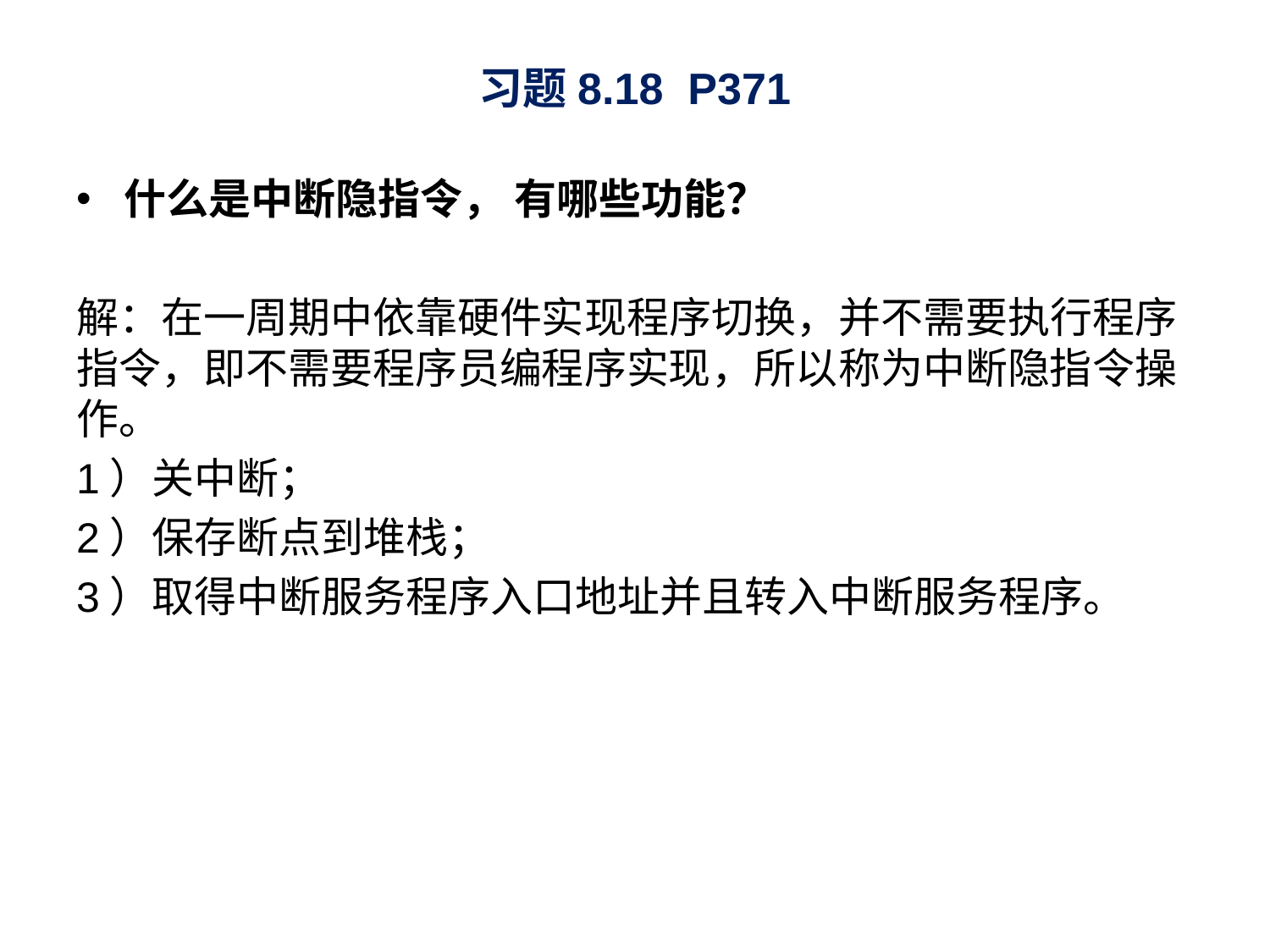

# 习题8.18  P371
什么是中断隐指令， 有哪些功能？

解：在一周期中依靠硬件实现程序切换，并不需要执行程序指令，即不需要程序员编程序实现，所以称为中断隐指令操作。
1）关中断；
2）保存断点到堆栈；
3）取得中断服务程序入口地址并且转入中断服务程序。